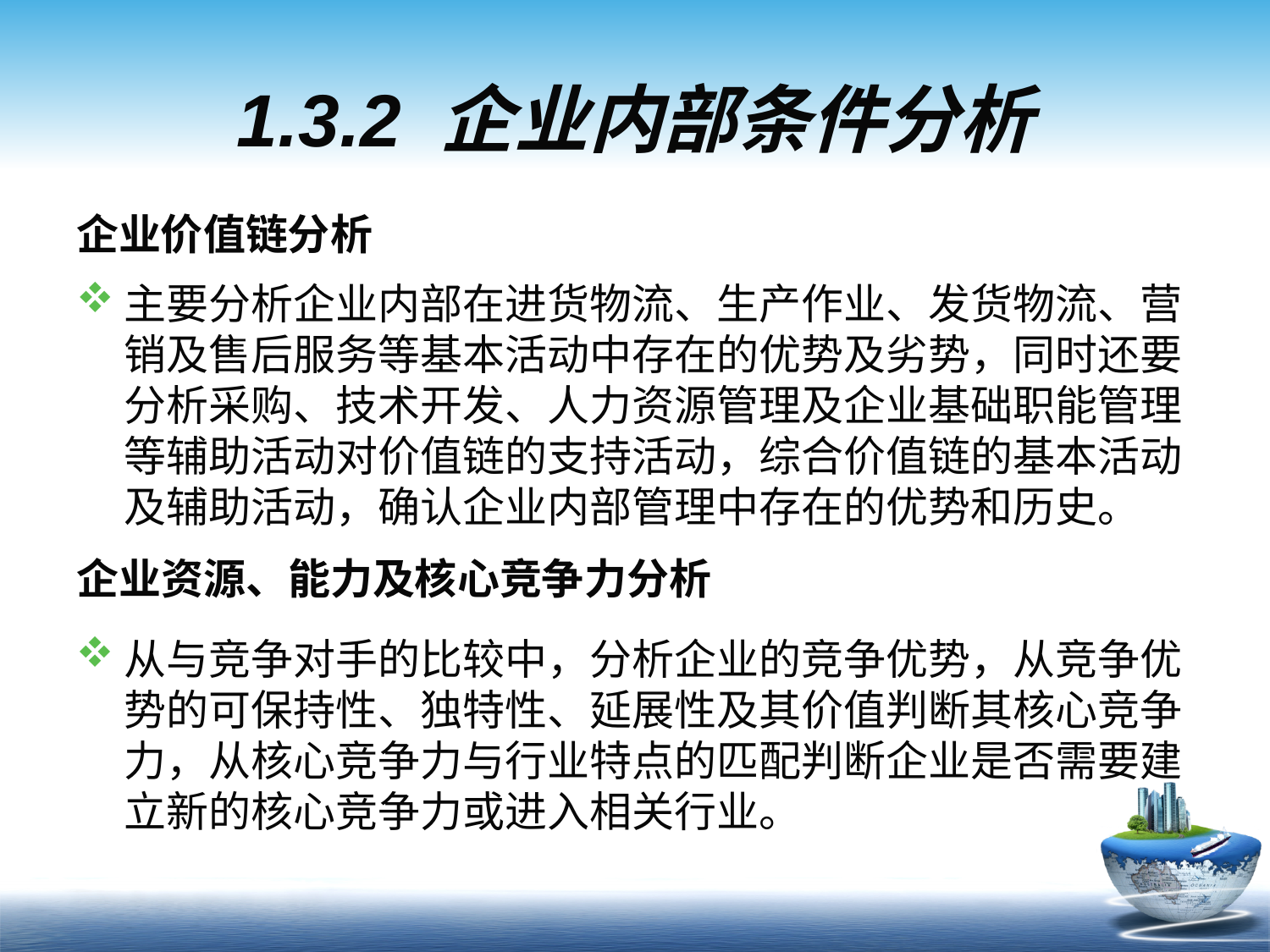

# 1.3.2 企业内部条件分析
企业价值链分析
主要分析企业内部在进货物流、生产作业、发货物流、营销及售后服务等基本活动中存在的优势及劣势，同时还要分析采购、技术开发、人力资源管理及企业基础职能管理等辅助活动对价值链的支持活动，综合价值链的基本活动及辅助活动，确认企业内部管理中存在的优势和历史。
企业资源、能力及核心竞争力分析
从与竞争对手的比较中，分析企业的竞争优势，从竞争优势的可保持性、独特性、延展性及其价值判断其核心竞争力，从核心竞争力与行业特点的匹配判断企业是否需要建立新的核心竞争力或进入相关行业。